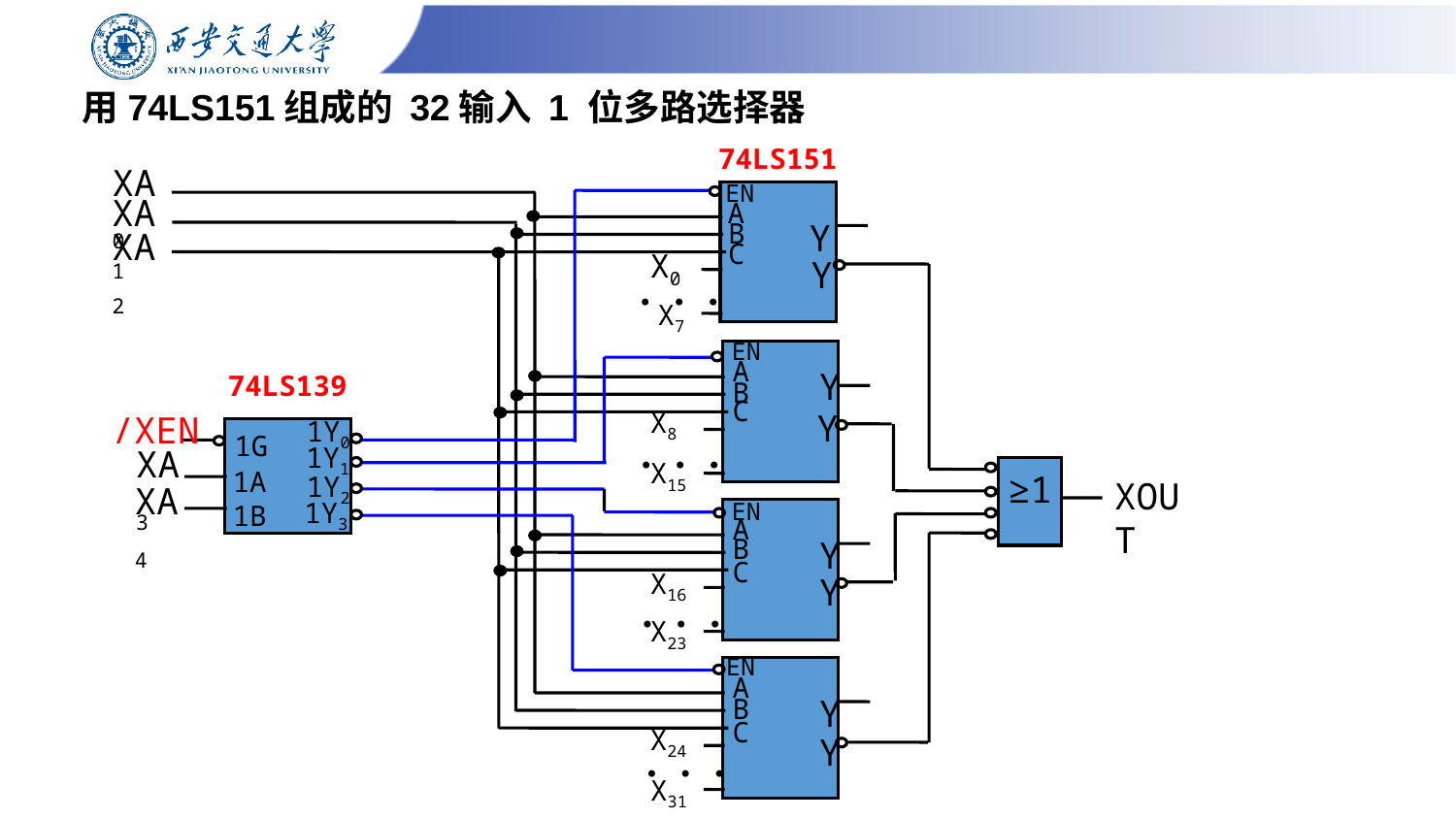

# 用74LS151组成的 32输入 1 位多路选择器
74LS151
XA0
EN

XA1

A

Y
B

XA2

C

X0
Y

•••
X7

EN

A

Y

74LS139
B

C

X8
Y
/XEN
1Y0

1G

1Y1
XA3

•••
X15
1A

≥1
1Y2

XOUT

XA4

1Y3

EN
1B

A

B
Y

C

X16
Y

•••
X23

EN

A

B
Y

C

X24
Y

X31

•••